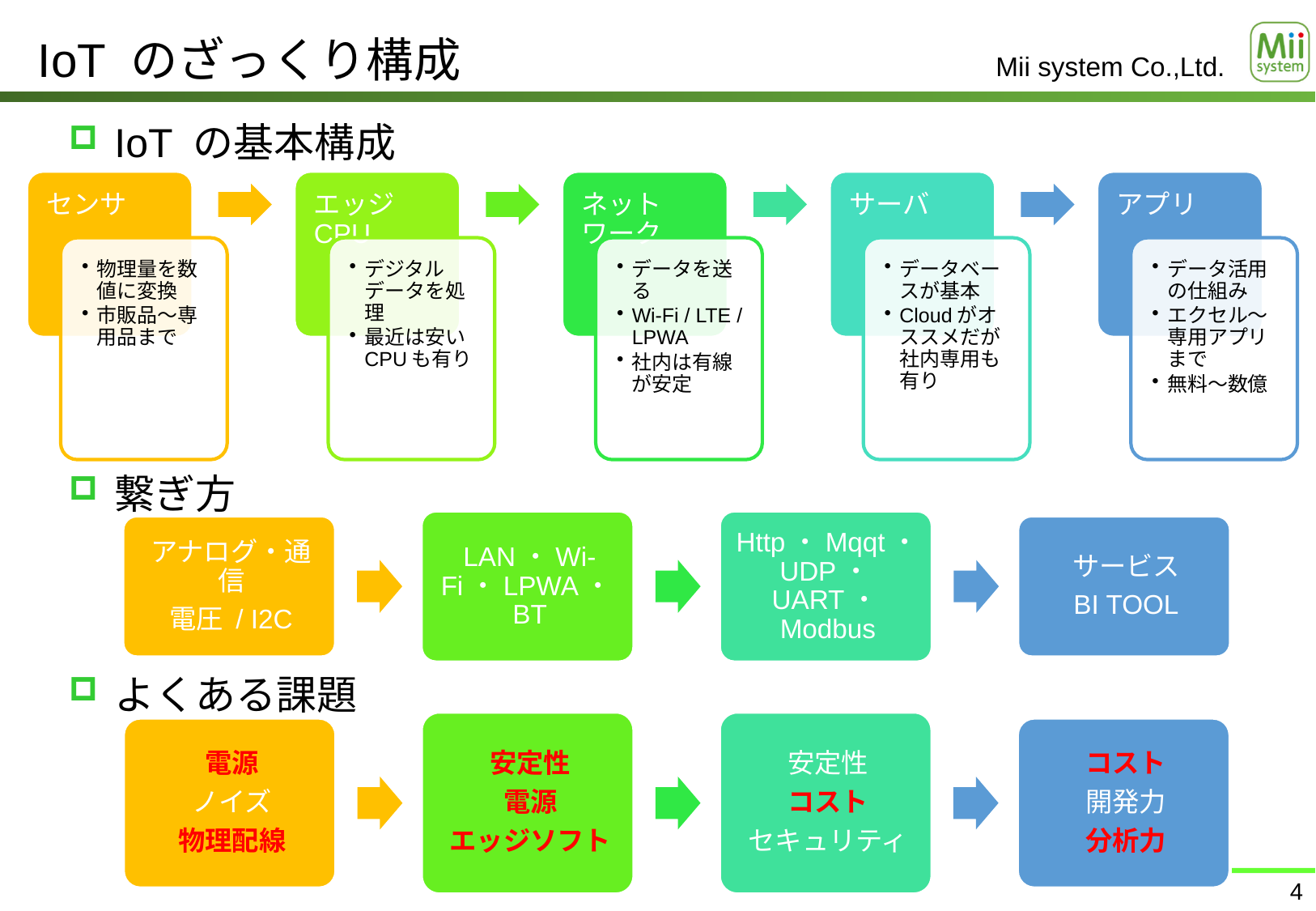

# IoT のざっくり構成
IoT の基本構成
センサ
物理量を数値に変換
市販品～専用品まで

エッジCPU
デジタルデータを処理
最近は安いCPUも有り

ネットワーク
データを送る
Wi-Fi / LTE / LPWA
社内は有線が安定

サーバ
データベースが基本
Cloudがオススメだが社内専用も有り

アプリ
データ活用の仕組み
エクセル～専用アプリまで
無料～数億
繋ぎ方
アナログ・通信
電圧 / I2C

LAN・Wi-Fi・LPWA・BT

Http・Mqqt・UDP・UART・Modbus

サービス
BI TOOL
よくある課題
電源
ノイズ
物理配線

安定性
電源
エッジソフト

安定性
コスト
セキュリティ

コスト
開発力
分析力
4